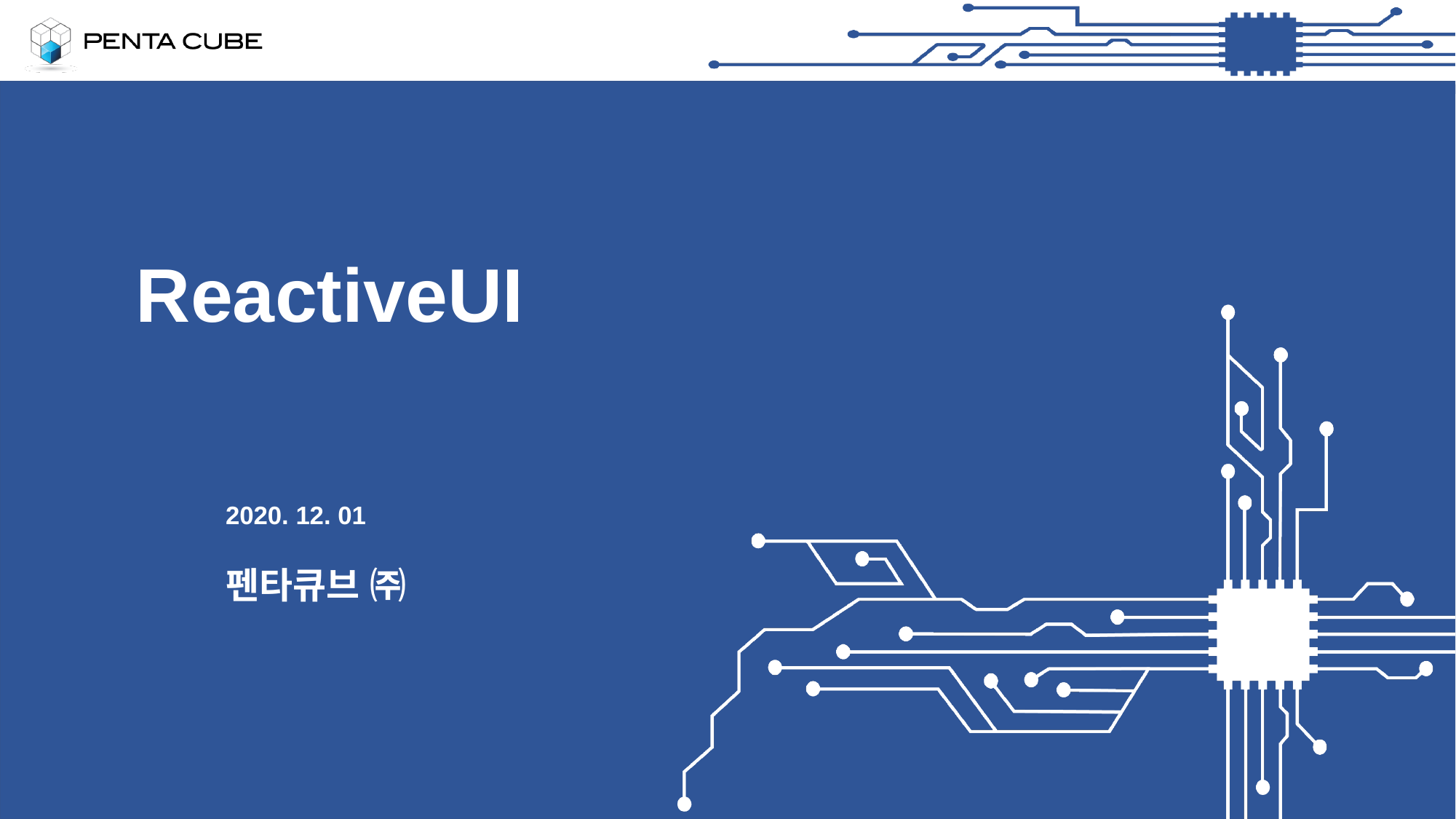

# ReactiveUI
2020. 12. 01
펜타큐브 ㈜